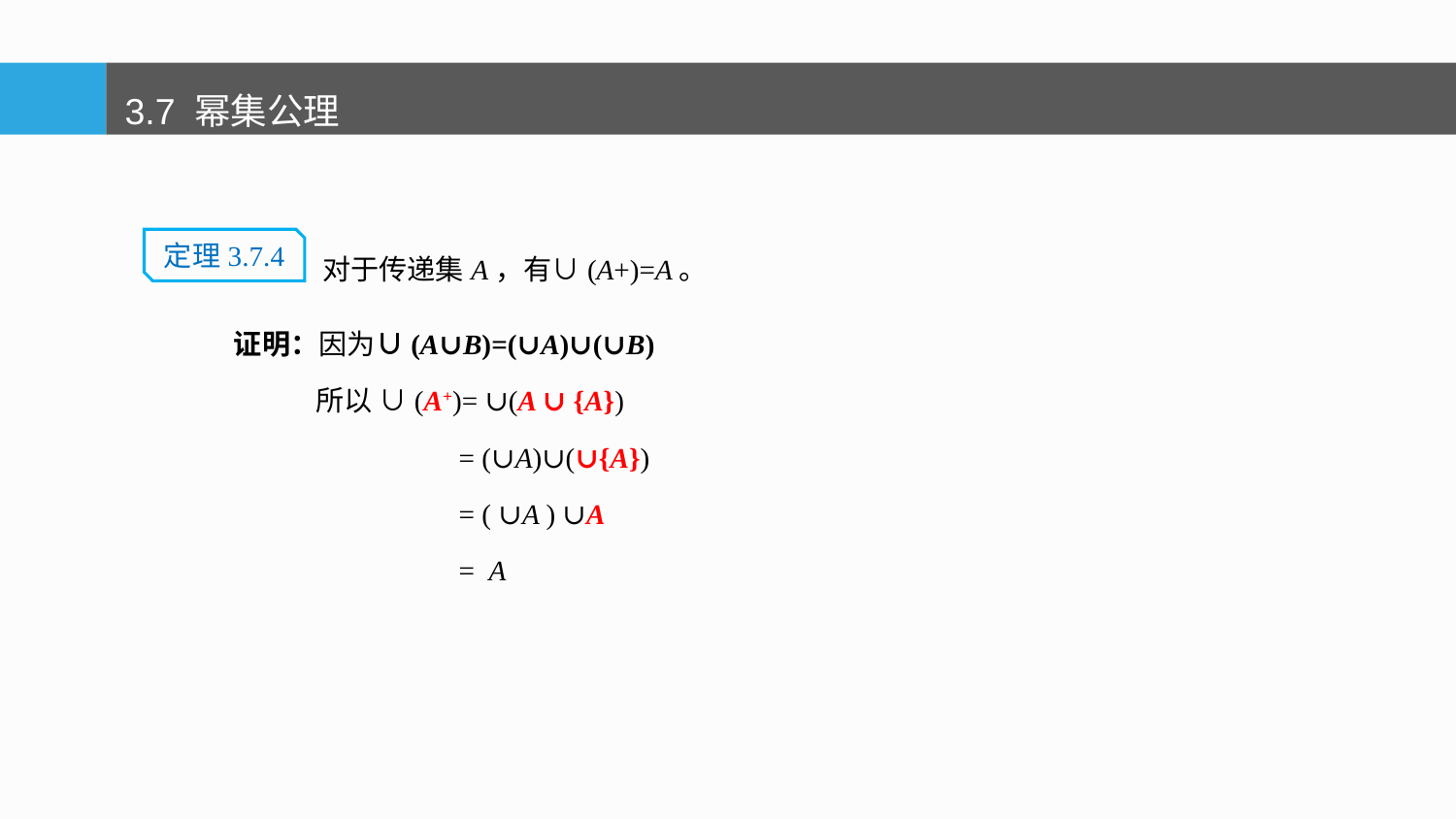

3.7 幂集公理

对于传递集A，有∪(A+)=A。
定理3.7.4
证明：因为∪(A∪B)=(∪A)∪(∪B)
            所以 ∪(A+)= ∪(A ∪ {A})
                                = (∪A)∪(∪{A})
                                = ( ∪A ) ∪A
                                =  A